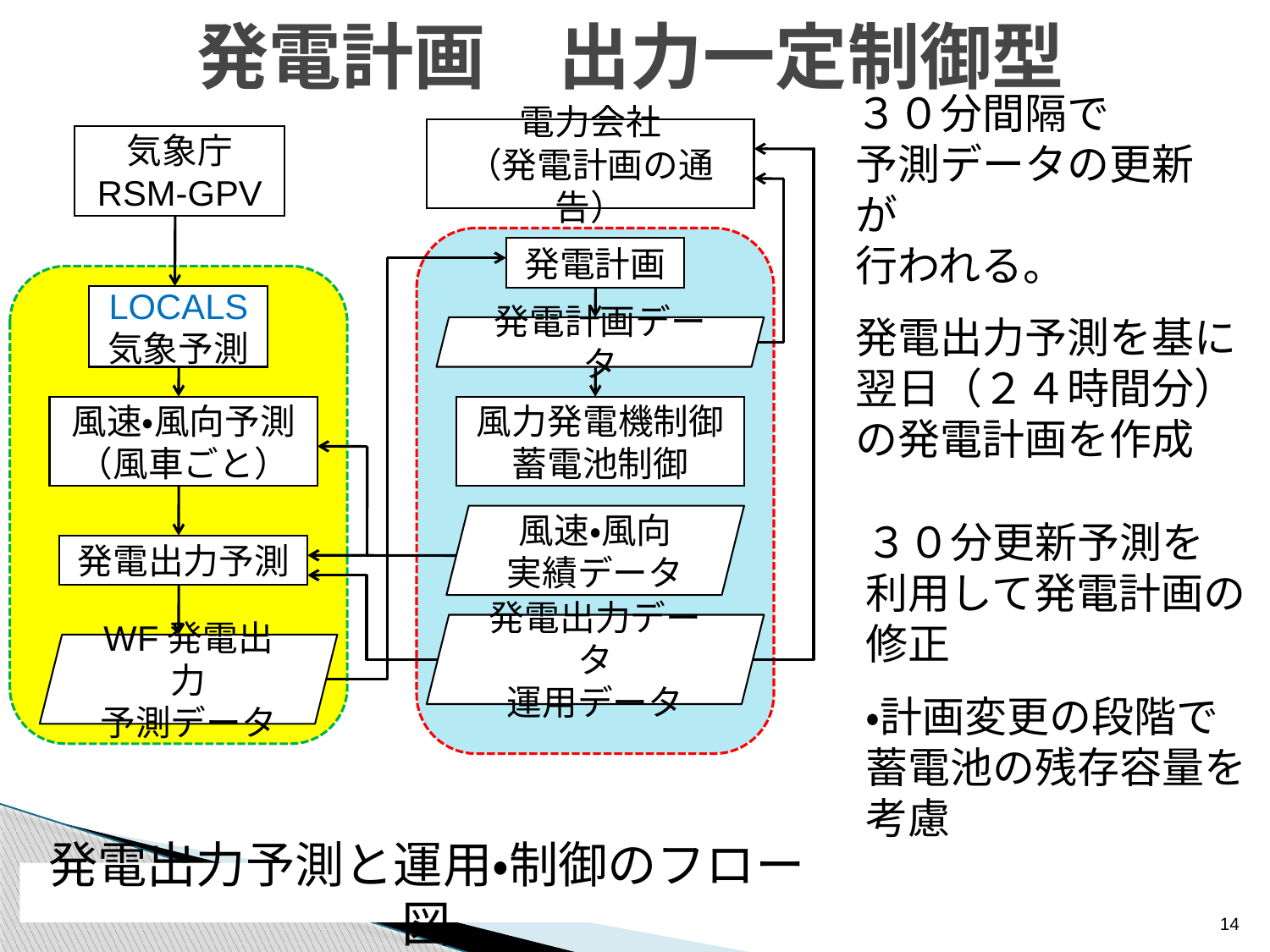

# 発電計画　出力一定制御型
電力会社
（発電計画の通告）
３０分間隔で
予測データの更新が
行われる。
気象庁
RSM-GPV

発電計画

LOCALS
気象予測
発電出力予測を基に翌日（２４時間分）
の発電計画を作成
発電計画データ
風速・風向予測
（風車ごと）
風力発電機制御
蓄電池制御
風速・風向
実績データ
３０分更新予測を
利用して発電計画の
修正

・計画変更の段階で
蓄電池の残存容量を考慮
発電出力予測
発電出力データ
運用データ
WF発電出力
予測データ
発電出力予測と運用・制御のフロー図
14